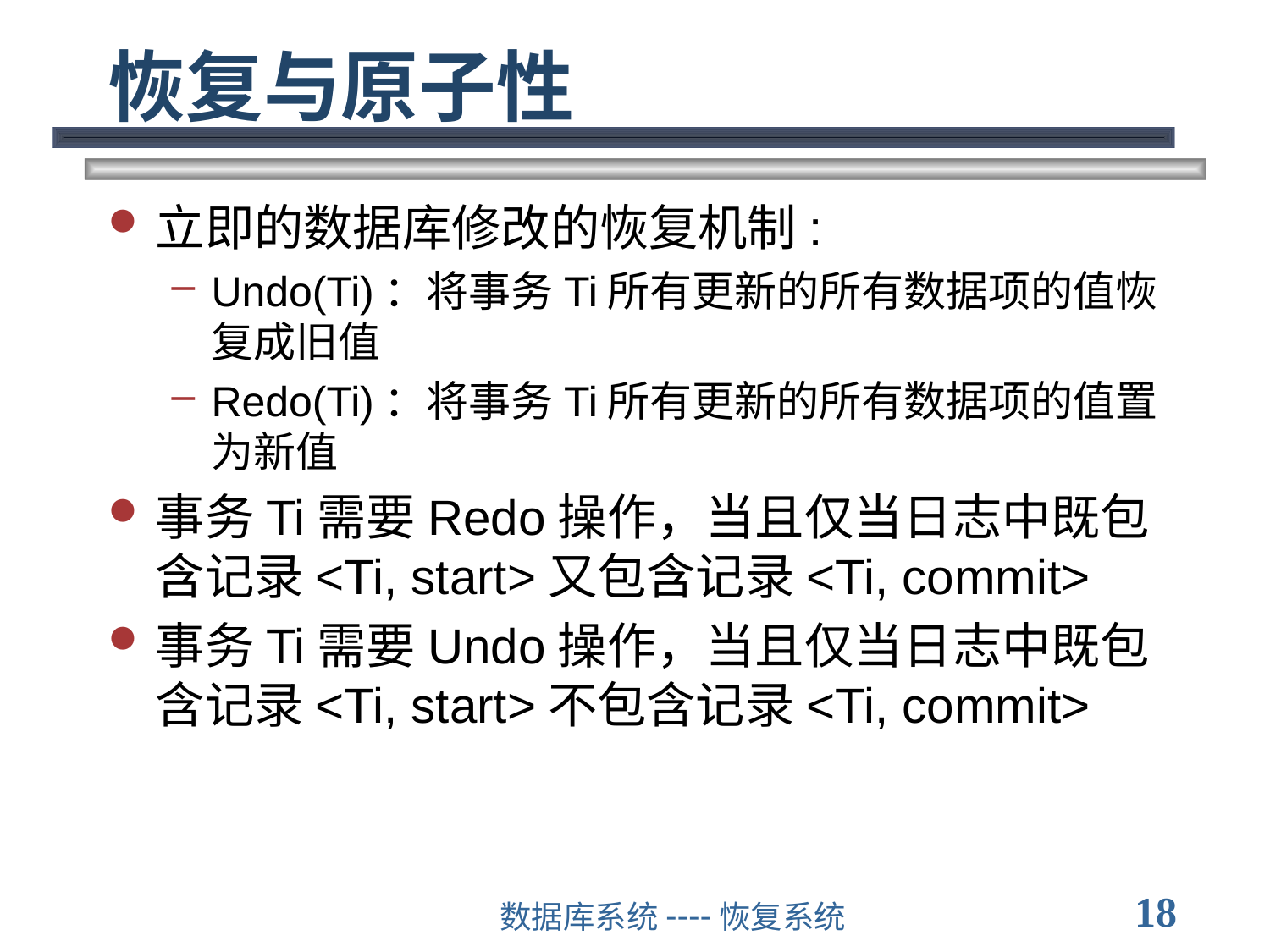

# 恢复与原子性
立即的数据库修改的恢复机制:
Undo(Ti)：将事务Ti所有更新的所有数据项的值恢复成旧值
Redo(Ti)：将事务Ti所有更新的所有数据项的值置为新值
事务Ti需要Redo操作，当且仅当日志中既包含记录<Ti, start>又包含记录<Ti, commit>
事务Ti需要Undo操作，当且仅当日志中既包含记录<Ti, start>不包含记录<Ti, commit>
18
数据库系统----恢复系统